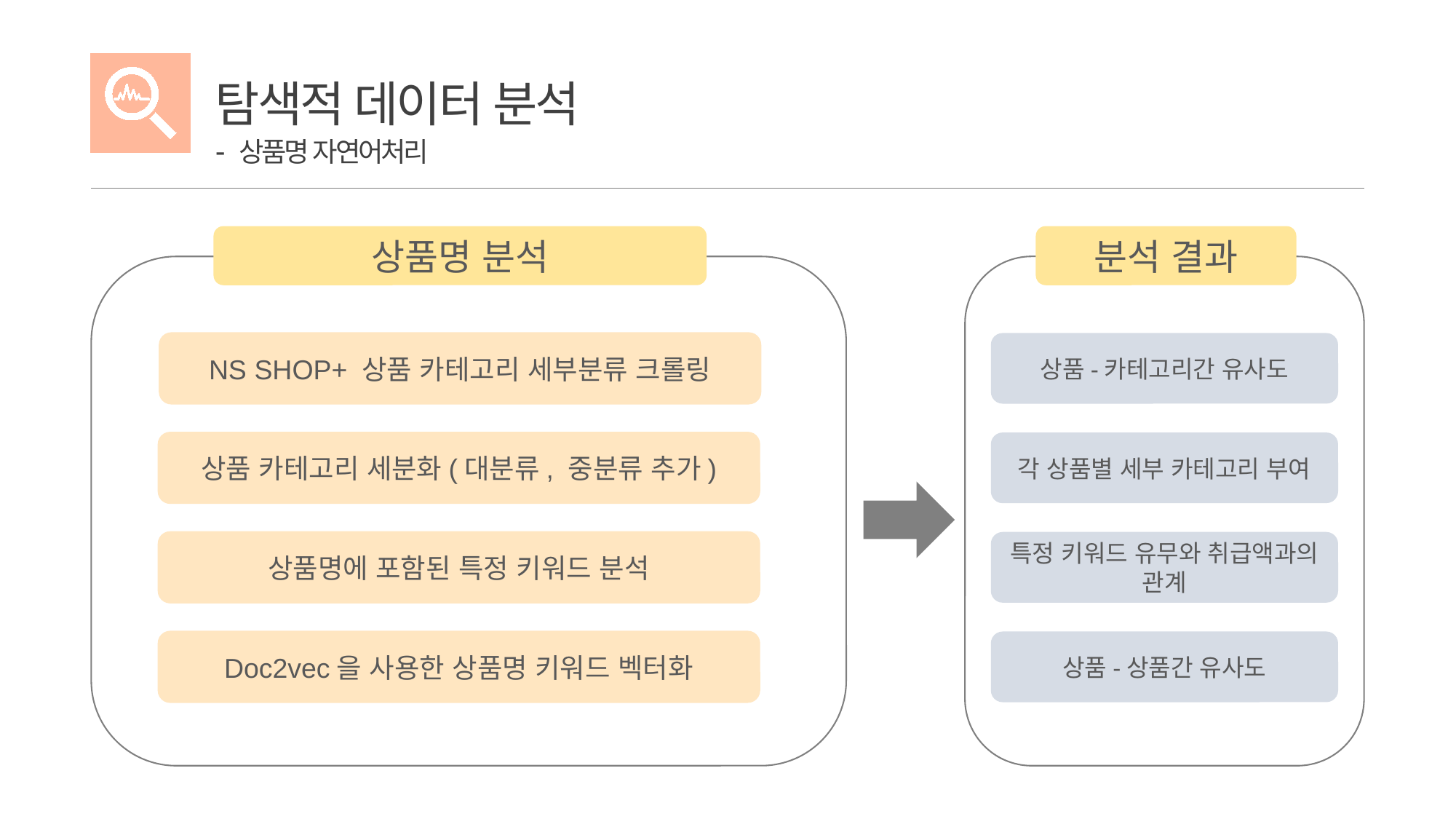

탐색적 데이터 분석
- 상품명 자연어처리
상품명 분석
분석 결과

상품-카테고리간 유사도
NS SHOP+ 상품 카테고리 세부분류 크롤링
상품 카테고리 세분화(대분류, 중분류 추가)
각 상품별 세부 카테고리 부여

상품명에 포함된 특정 키워드 분석
특정 키워드 유무와 취급액과의 관계
Doc2vec을 사용한 상품명 키워드 벡터화
상품-상품간 유사도